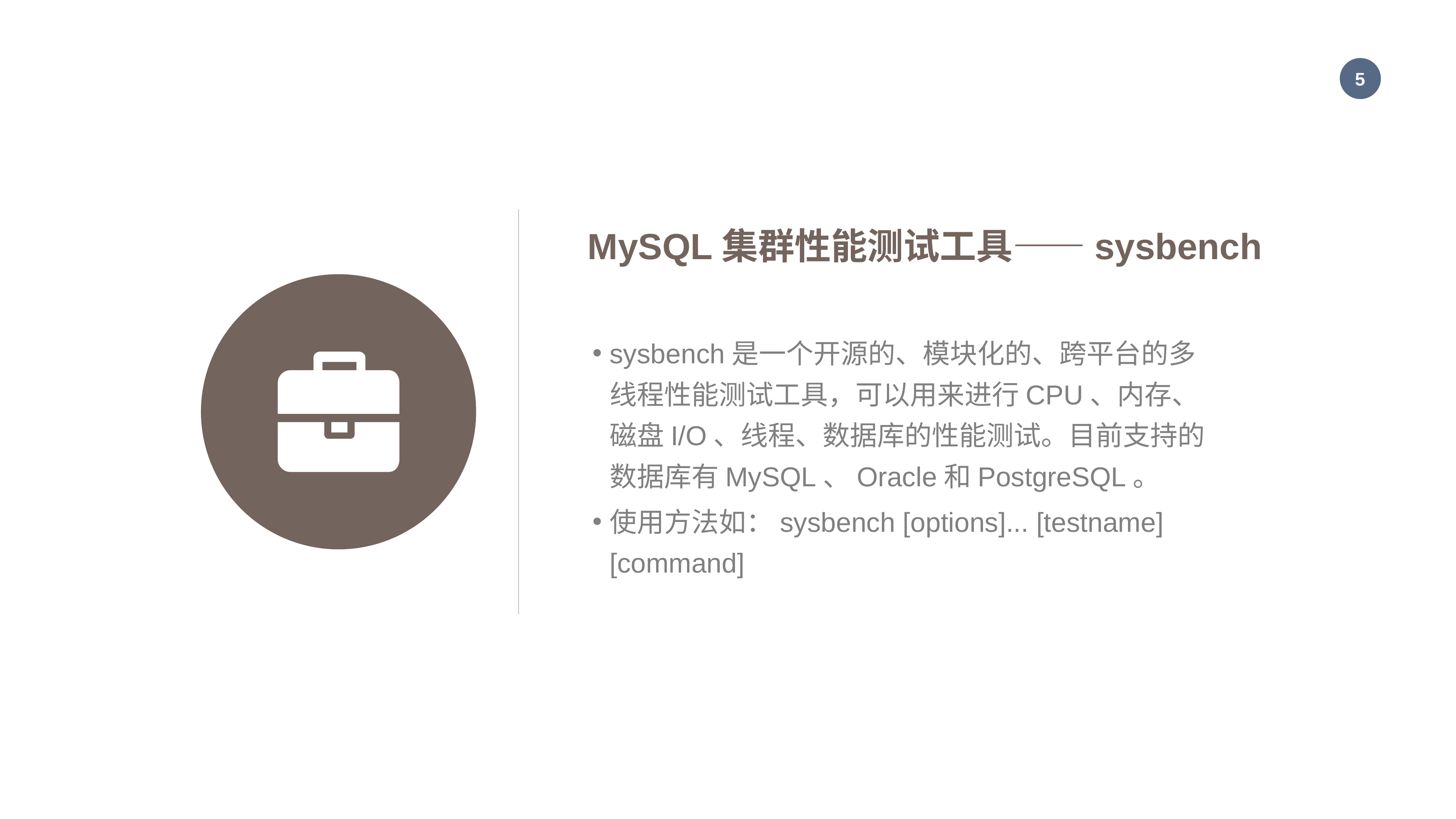

MySQL集群性能测试工具——sysbench

sysbench是一个开源的、模块化的、跨平台的多线程性能测试工具，可以用来进行CPU、内存、磁盘I/O、线程、数据库的性能测试。目前支持的数据库有MySQL、Oracle和PostgreSQL。
使用方法如：sysbench [options]... [testname] [command]